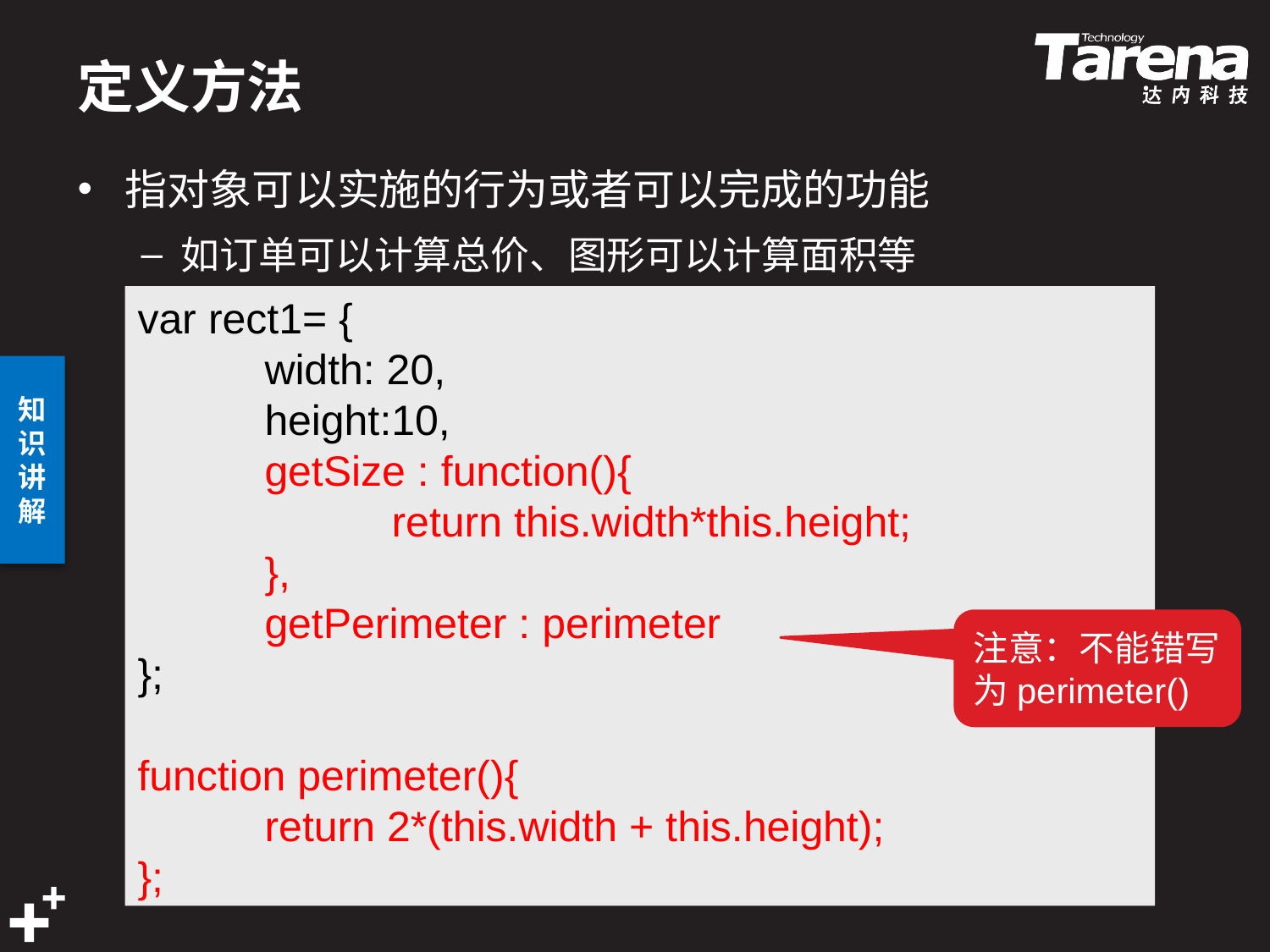

# 定义方法
指对象可以实施的行为或者可以完成的功能
如订单可以计算总价、图形可以计算面积等
var rect1= {
	width: 20,
	height:10,
	getSize : function(){
		return this.width*this.height;
	},
	getPerimeter : perimeter
};

function perimeter(){
	return 2*(this.width + this.height);
};
注意：不能错写为perimeter()